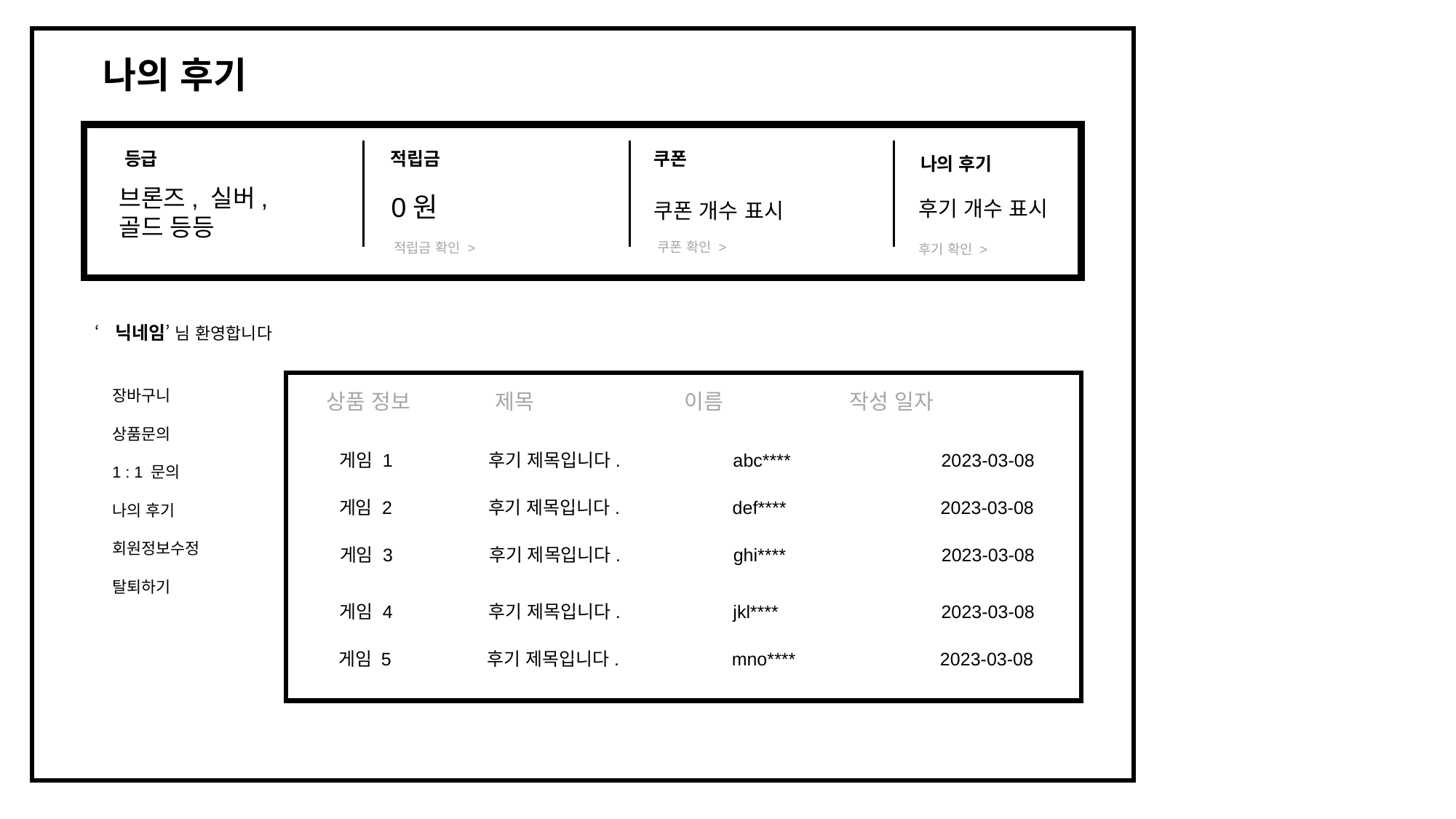

나의 후기

등급
적립금
쿠폰
나의 후기
브론즈, 실버,골드 등등
0원
후기 개수 표시
쿠폰 개수 표시
쿠폰 확인 >
적립금 확인 >
후기 확인 >
‘닉네임’ 님 환영합니다

장바구니

상품문의

1 : 1 문의

나의 후기

회원정보수정

탈퇴하기
상품 정보              제목                         이름                     작성 일자
게임 1	       후기 제목입니다.	             abc****	           2023-03-08
게임 2	       후기 제목입니다.	             def****	           2023-03-08
게임 3	       후기 제목입니다.	             ghi****	           2023-03-08
게임 4	       후기 제목입니다.	             jkl****	           2023-03-08
게임 5	       후기 제목입니다.	             mno****	           2023-03-08